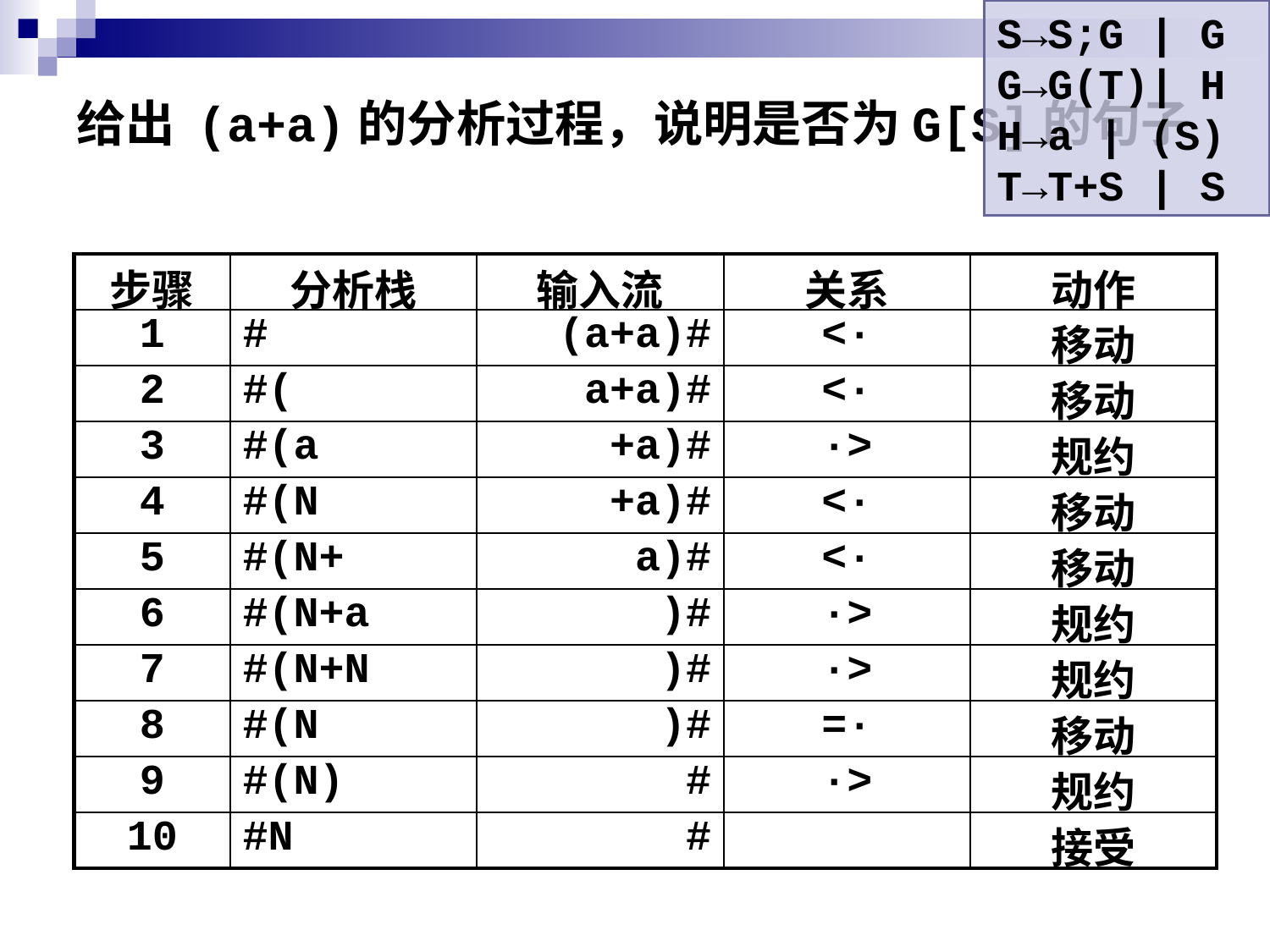

S→S;G | G
G→G(T)| H
H→a | (S)
T→T+S | S
# 给出 (a+a)的分析过程，说明是否为G[S]的句子
| 步骤 | 分析栈 | 输入流 | 关系 | 动作 |
| --- | --- | --- | --- | --- |
| 1 | # | (a+a)# | <· | 移动 |
| 2 | #( | a+a)# | <· | 移动 |
| 3 | #(a | +a)# | ·> | 规约 |
| 4 | #(N | +a)# | <· | 移动 |
| 5 | #(N+ | a)# | <· | 移动 |
| 6 | #(N+a | )# | ·> | 规约 |
| 7 | #(N+N | )# | ·> | 规约 |
| 8 | #(N | )# | =· | 移动 |
| 9 | #(N) | # | ·> | 规约 |
| 10 | #N | # |  | 接受 |